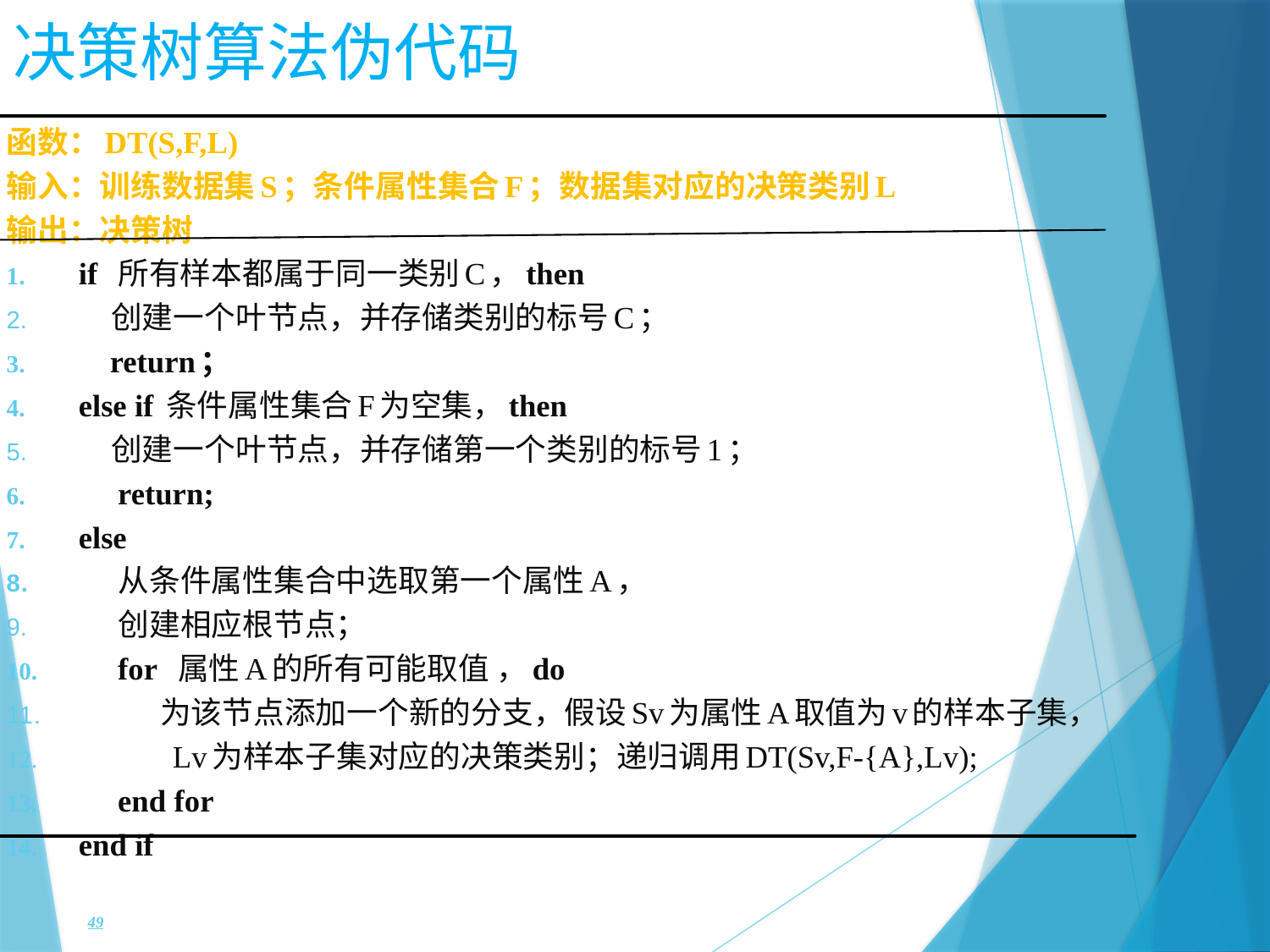

决策树算法伪代码
函数：DT(S,F,L)
输入：训练数据集S；条件属性集合F；数据集对应的决策类别L
输出：决策树
if  所有样本都属于同一类别C，then
    创建一个叶节点，并存储类别的标号C；
    return；
else if 条件属性集合F为空集，then
    创建一个叶节点，并存储第一个类别的标号1；
     return;
else
     从条件属性集合中选取第一个属性A，
     创建相应根节点；
     for  属性A的所有可能取值 ，do
           为该节点添加一个新的分支，假设Sv为属性A取值为v的样本子集，
            Lv为样本子集对应的决策类别；递归调用DT(Sv,F-{A},Lv);
     end for
end if

49